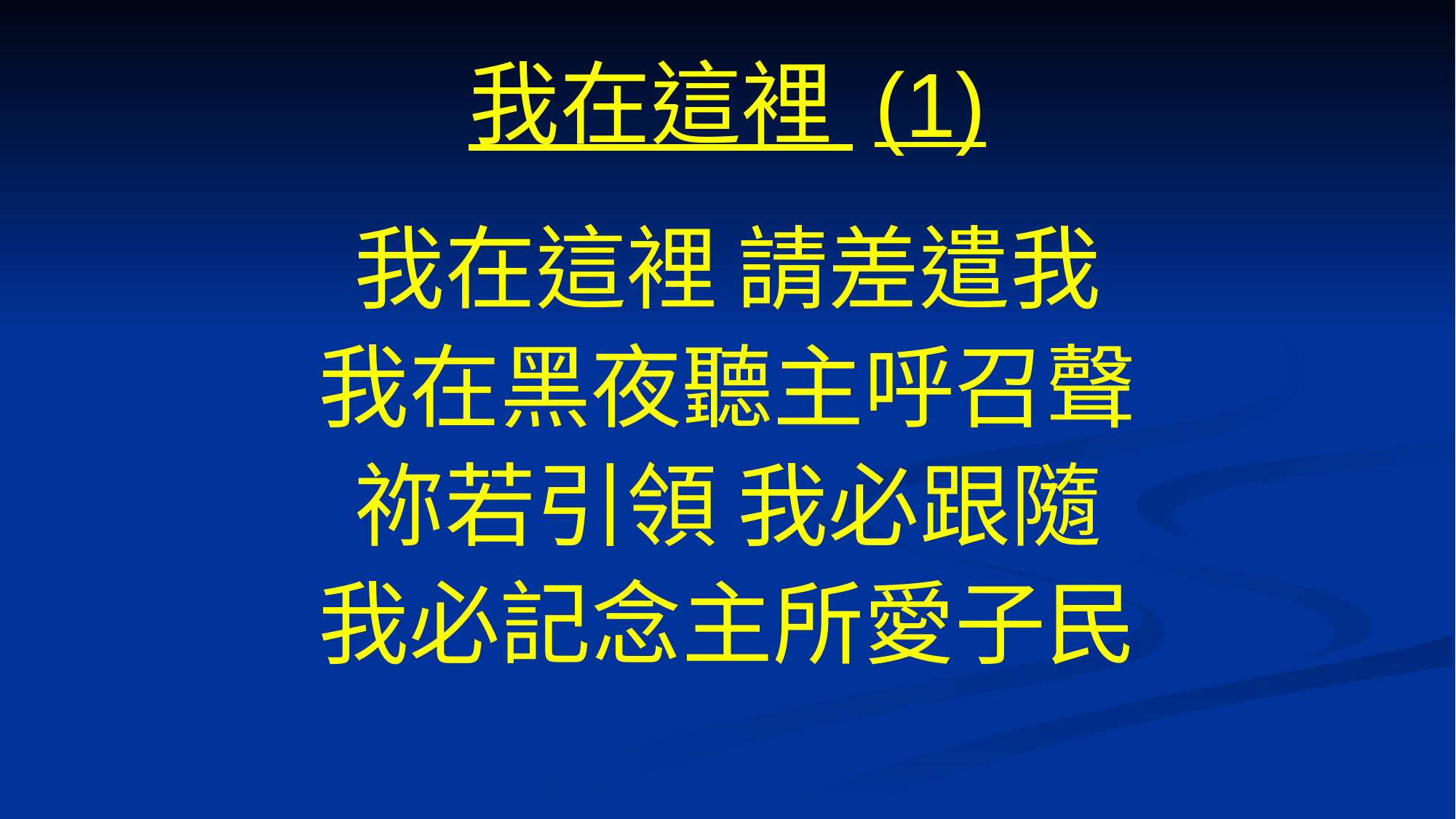

# 我在這裡 (1)
我在這裡 請差遣我
我在黑夜聽主呼召聲
祢若引領 我必跟隨
我必記念主所愛子民